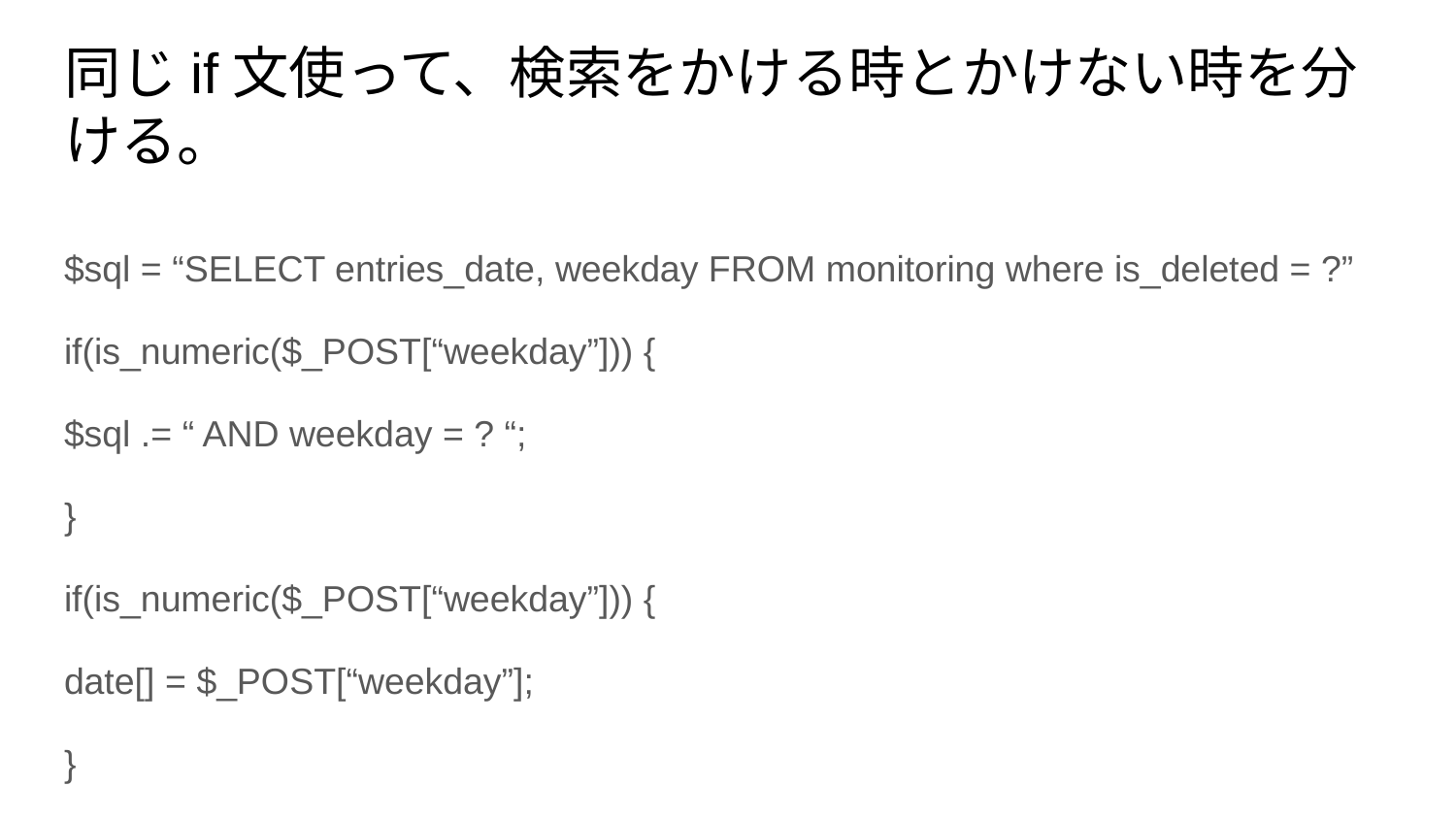

# 同じif文使って、検索をかける時とかけない時を分ける。

$sql = “SELECT entries_date, weekday FROM monitoring where is_deleted = ?”
if(is_numeric($_POST[“weekday”])) {
$sql .= “ AND weekday = ? “;
}
if(is_numeric($_POST[“weekday”])) {
date[] = $_POST[“weekday”];
}